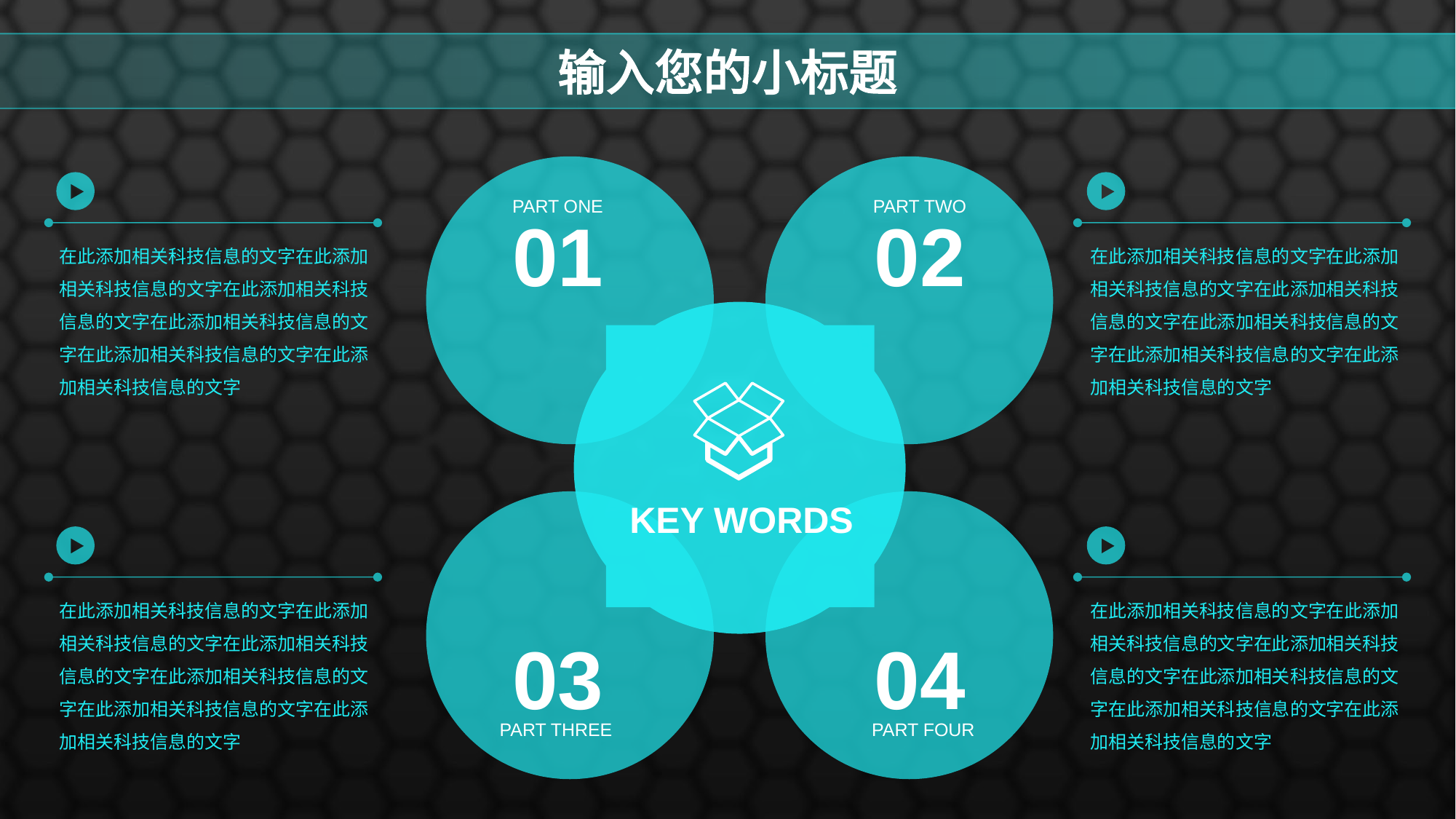

输入您的小标题

PART ONE
01

PART TWO
02

在此添加相关科技信息的文字在此添加相关科技信息的文字在此添加相关科技信息的文字在此添加相关科技信息的文字在此添加相关科技信息的文字在此添加相关科技信息的文字

在此添加相关科技信息的文字在此添加相关科技信息的文字在此添加相关科技信息的文字在此添加相关科技信息的文字在此添加相关科技信息的文字在此添加相关科技信息的文字

KEY WORDS

03
PART THREE

04
PART FOUR

在此添加相关科技信息的文字在此添加相关科技信息的文字在此添加相关科技信息的文字在此添加相关科技信息的文字在此添加相关科技信息的文字在此添加相关科技信息的文字

在此添加相关科技信息的文字在此添加相关科技信息的文字在此添加相关科技信息的文字在此添加相关科技信息的文字在此添加相关科技信息的文字在此添加相关科技信息的文字